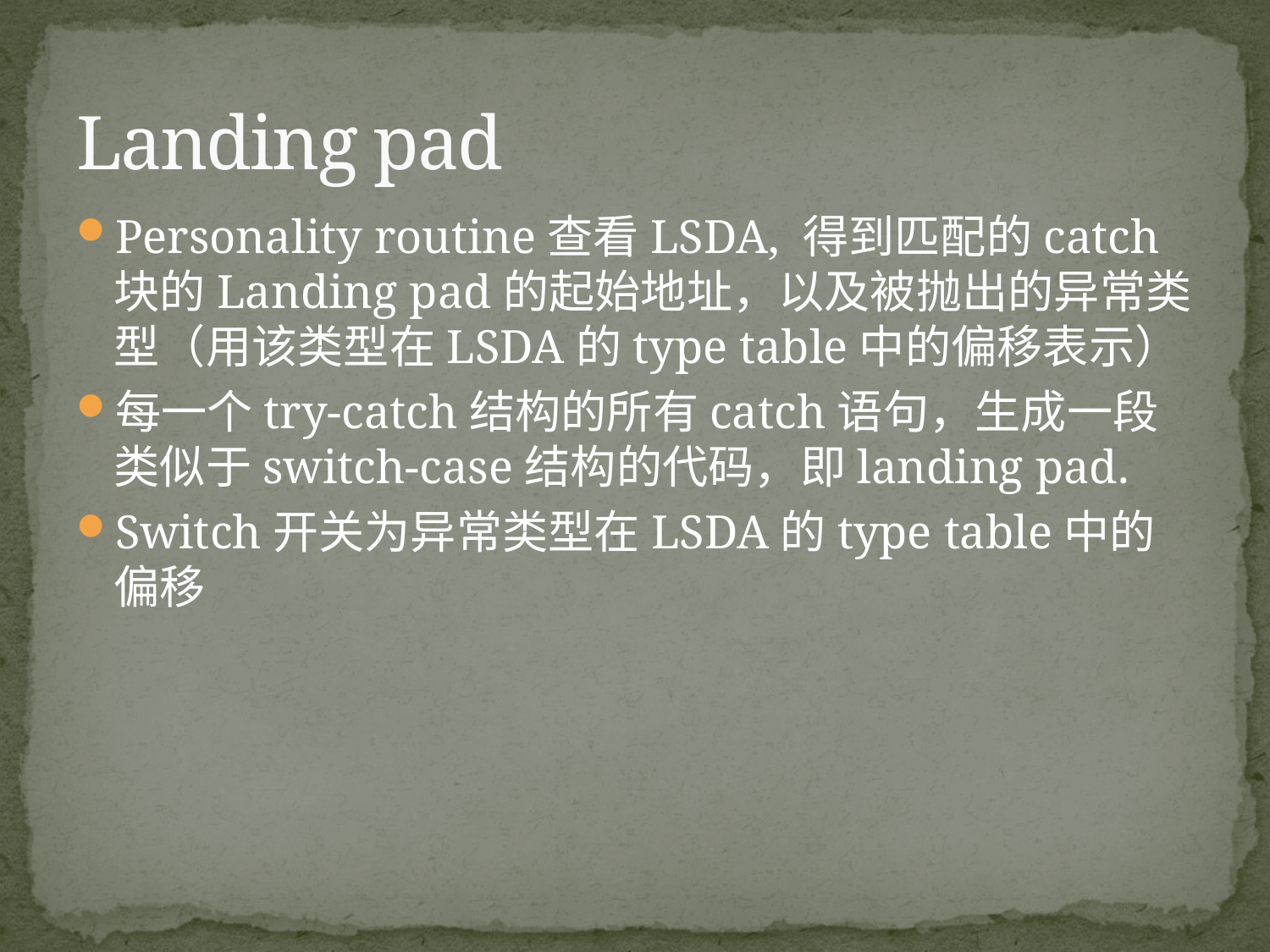

# Landing pad
Personality routine查看LSDA, 得到匹配的catch块的Landing pad的起始地址，以及被抛出的异常类型（用该类型在LSDA的type table中的偏移表示）
每一个try-catch结构的所有catch语句，生成一段类似于switch-case结构的代码，即landing pad.
Switch开关为异常类型在LSDA的type table中的偏移